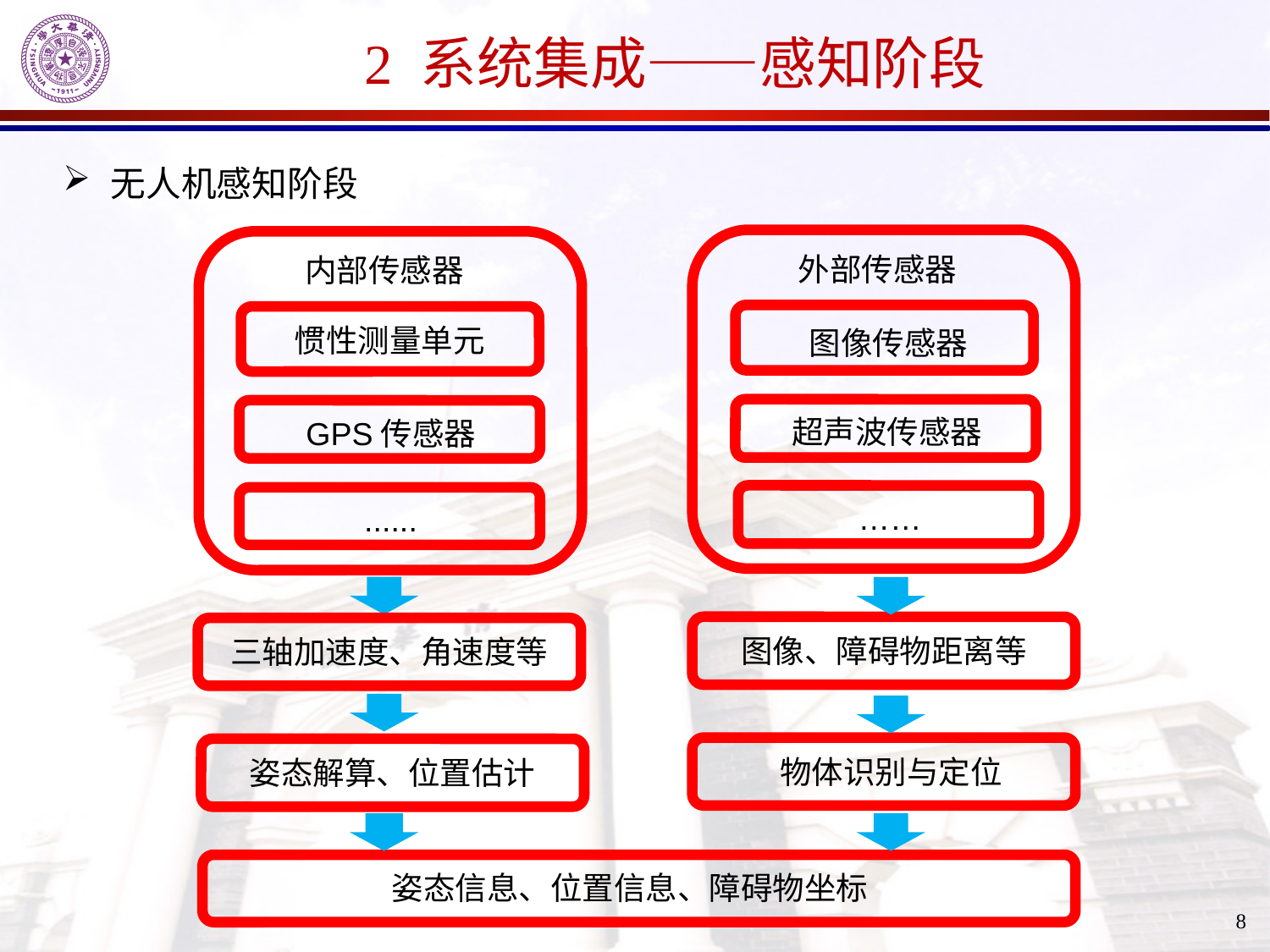

# 2 系统集成——感知阶段
无人机感知阶段

外部传感器

内部传感器

图像传感器

惯性测量单元

超声波传感器

GPS传感器

……

......

图像、障碍物距离等

三轴加速度、角速度等

物体识别与定位

姿态解算、位置估计

姿态信息、位置信息、障碍物坐标
8